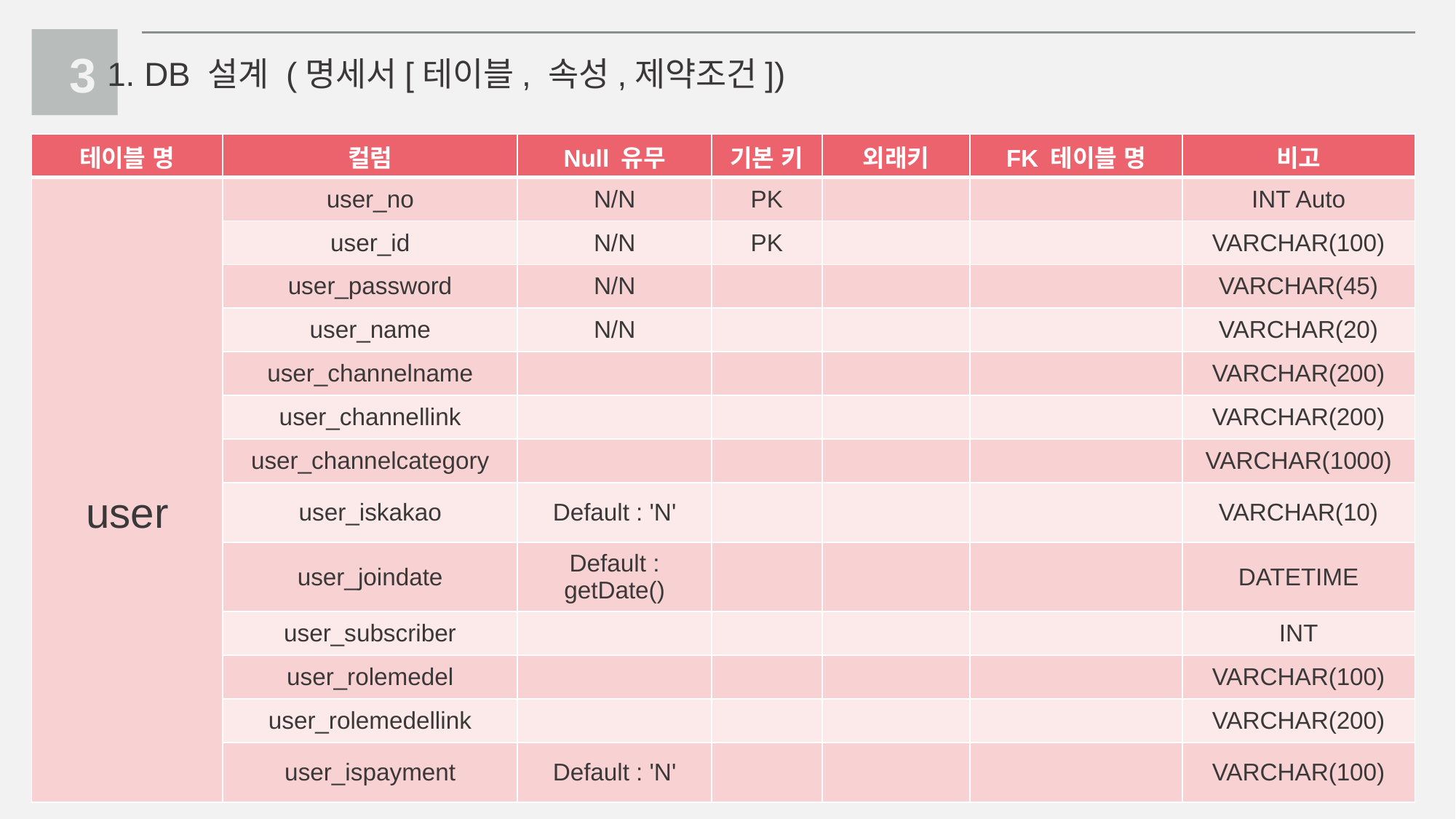

3
1. DB 설계 (명세서[테이블, 속성,제약조건])
| 테이블 명 | 컬럼 | Null 유무 | 기본 키 | 외래키 | FK 테이블 명 | 비고 |
| --- | --- | --- | --- | --- | --- | --- |
| user | user\_no | N/N | PK |  |  | INT Auto |
|  | user\_id | N/N | PK |  |  | VARCHAR(100) |
|  | user\_password | N/N |  |  |  | VARCHAR(45) |
|  | user\_name | N/N |  |  |  | VARCHAR(20) |
|  | user\_channelname |  |  |  |  | VARCHAR(200) |
|  | user\_channellink |  |  |  |  | VARCHAR(200) |
|  | user\_channelcategory |  |  |  |  | VARCHAR(1000) |
|  | user\_iskakao | Default : 'N' |  |  |  | VARCHAR(10) |
|  | user\_joindate | Default : getDate() |  |  |  | DATETIME |
|  | user\_subscriber |  |  |  |  | INT |
|  | user\_rolemedel |  |  |  |  | VARCHAR(100) |
|  | user\_rolemedellink |  |  |  |  | VARCHAR(200) |
|  | user\_ispayment | Default : 'N' |  |  |  | VARCHAR(100) |